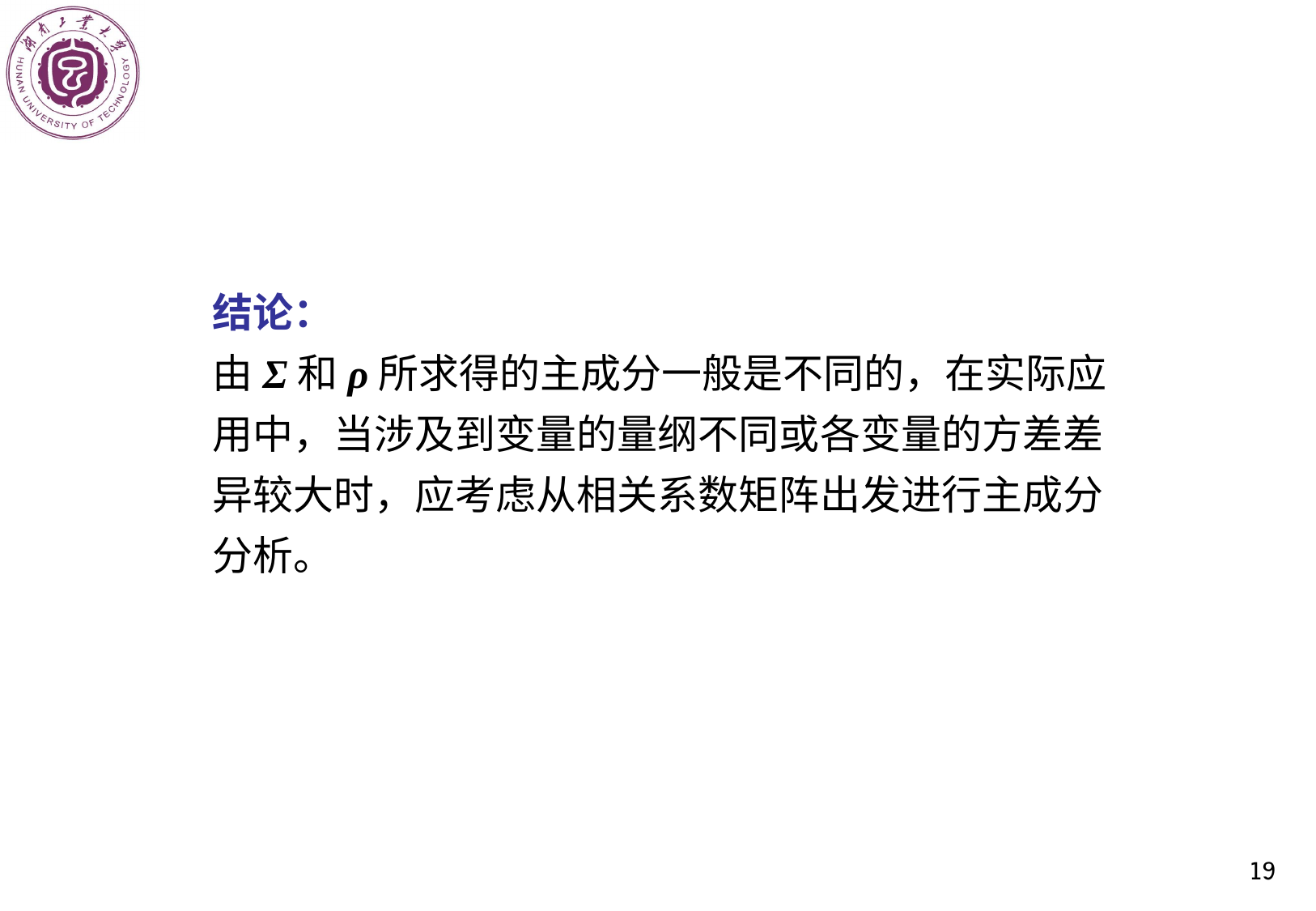

结论：
由Σ和ρ所求得的主成分一般是不同的，在实际应用中，当涉及到变量的量纲不同或各变量的方差差异较大时，应考虑从相关系数矩阵出发进行主成分分析。
19